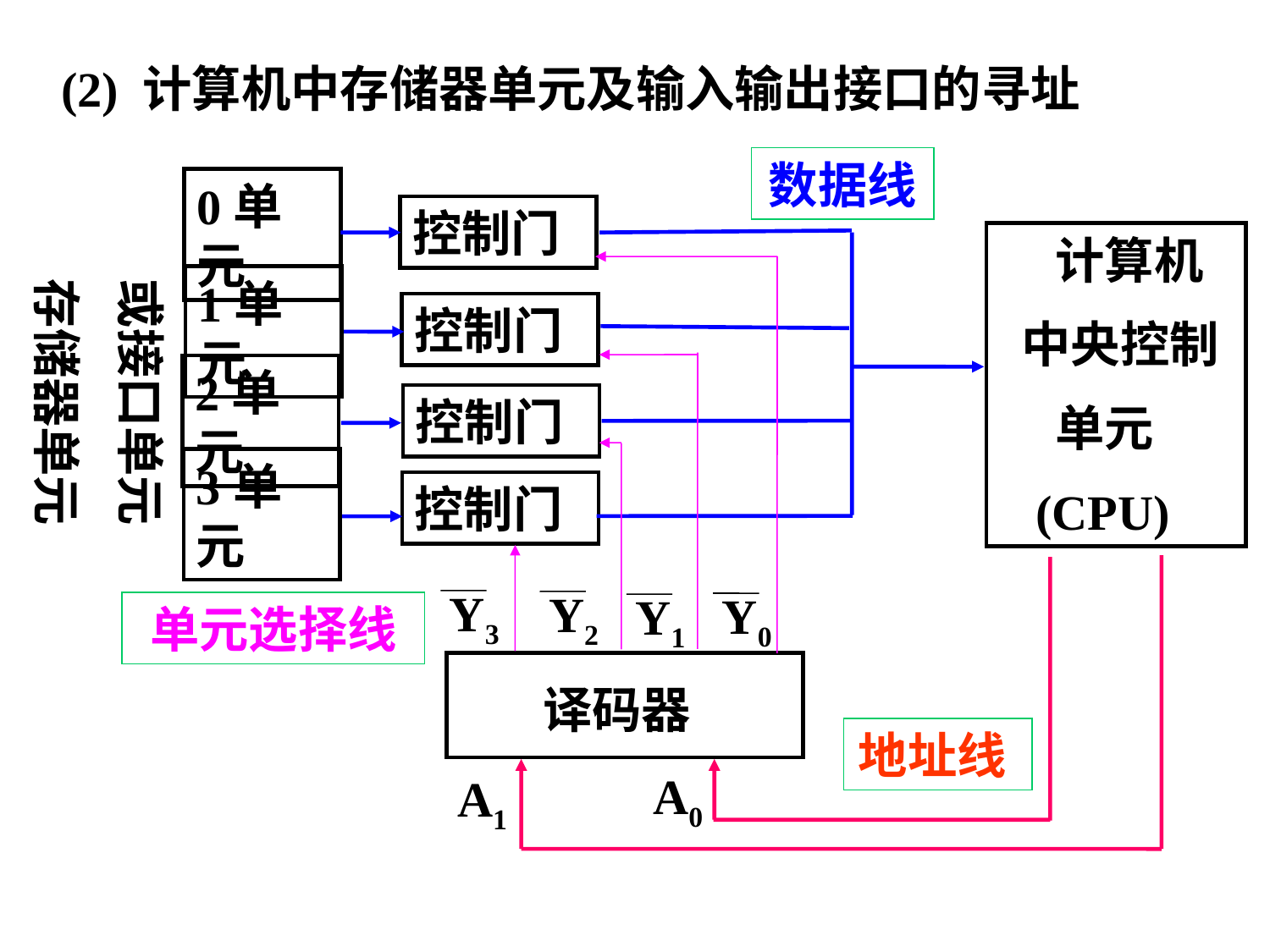

(2) 计算机中存储器单元及输入输出接口的寻址
数据线
控制门
0单元
    计算机
 中央控制
    单元
   (CPU)

或接口单元
存储器单元

控制门
1单元

2单元
控制门

控制门
3单元

Y3

Y2

Y0

Y1

单元选择线

译码器
地址线

A0
A1